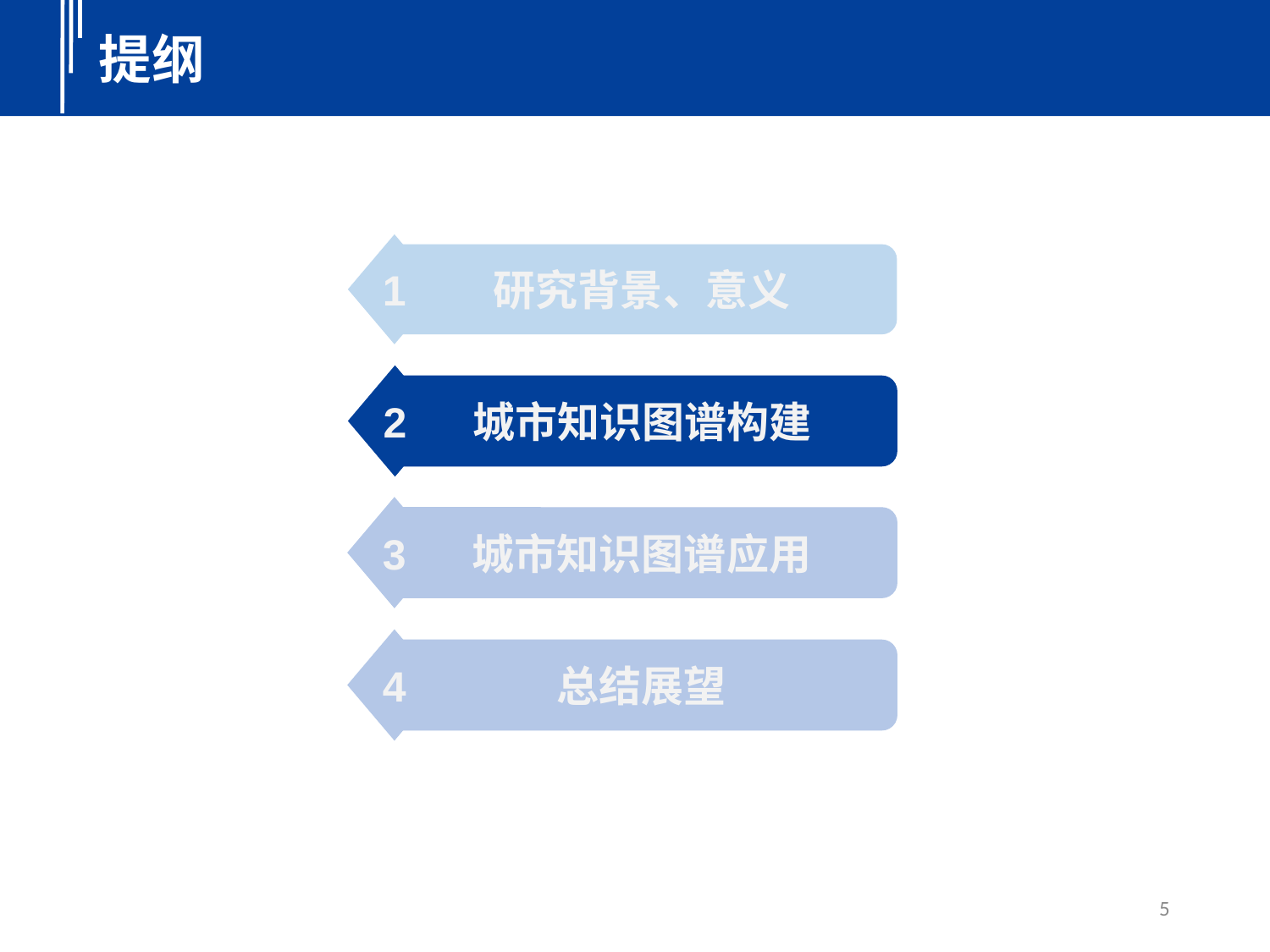

提纲
1
研究背景、意义
2
城市知识图谱构建
3
城市知识图谱应用
4
总结展望
5